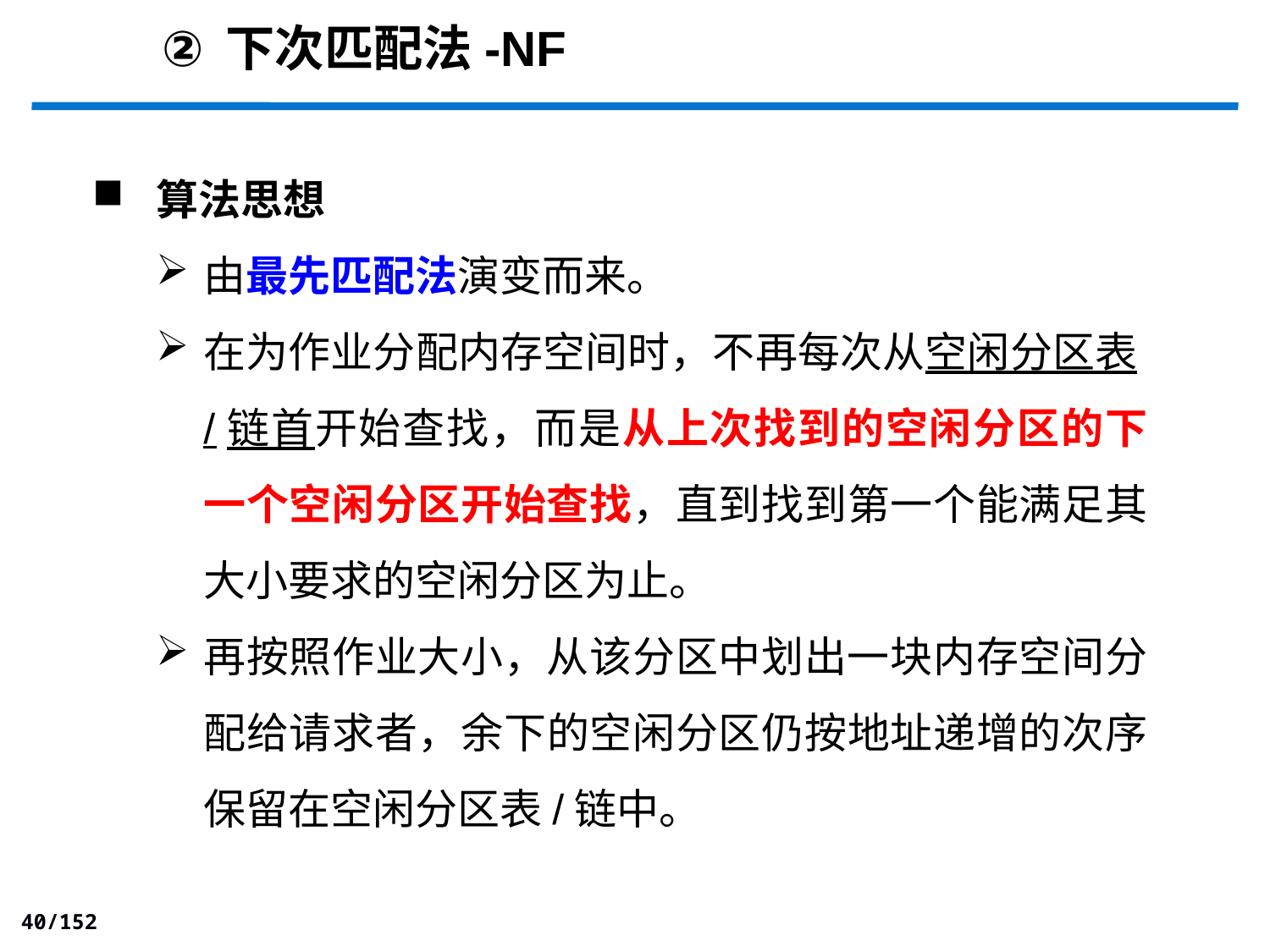

下次匹配法-NF
算法思想
由最先匹配法演变而来。
在为作业分配内存空间时，不再每次从空闲分区表/链首开始查找，而是从上次找到的空闲分区的下一个空闲分区开始查找，直到找到第一个能满足其大小要求的空闲分区为止。
再按照作业大小，从该分区中划出一块内存空间分配给请求者，余下的空闲分区仍按地址递增的次序保留在空闲分区表/链中。